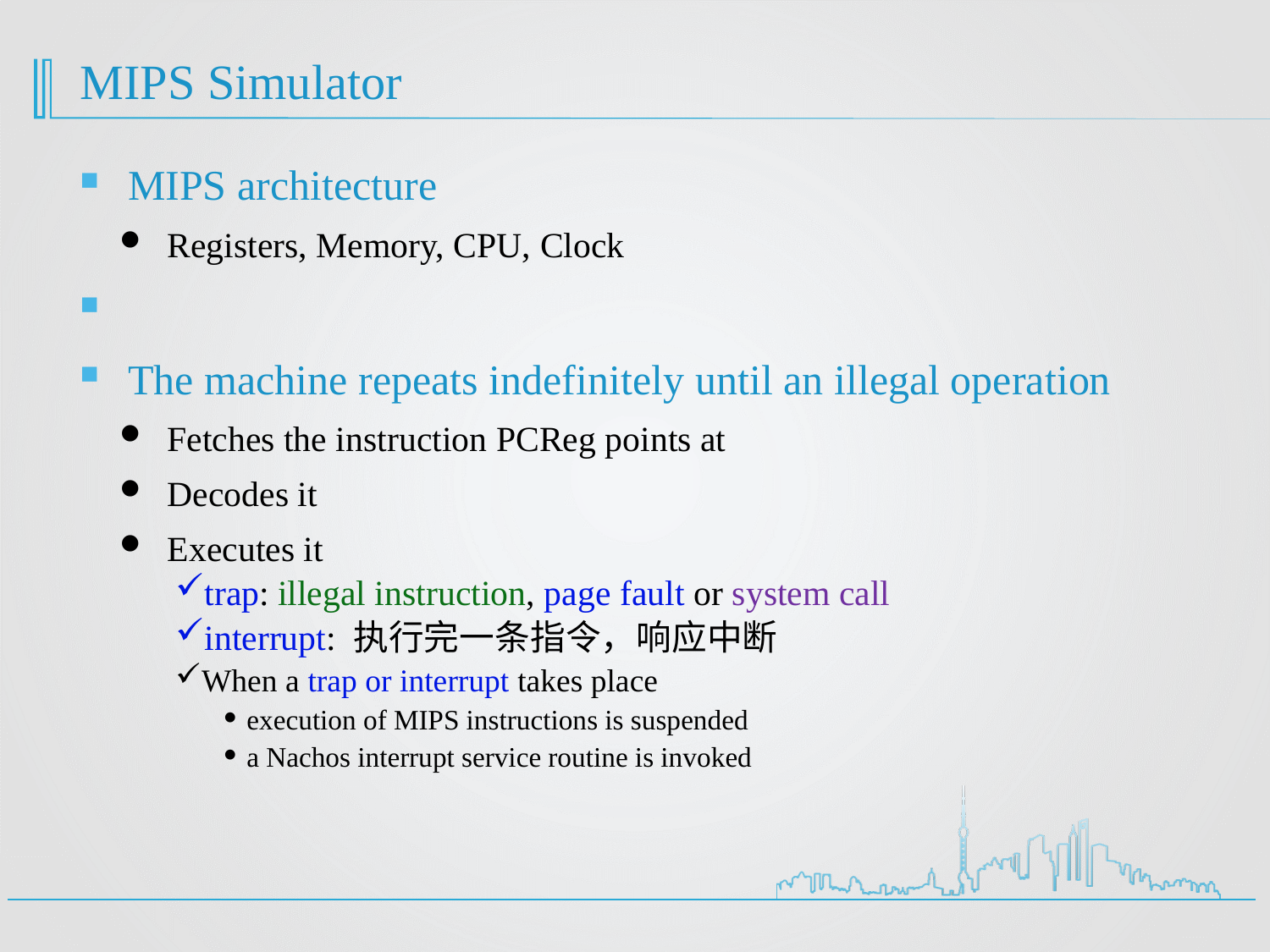

# MIPS Simulator
MIPS architecture
Registers, Memory, CPU, Clock

The machine repeats indefinitely until an illegal operation
Fetches the instruction PCReg points at
Decodes it
Executes it
trap: illegal instruction, page fault or system call
interrupt: 执行完一条指令，响应中断
When a trap or interrupt takes place
execution of MIPS instructions is suspended
a Nachos interrupt service routine is invoked